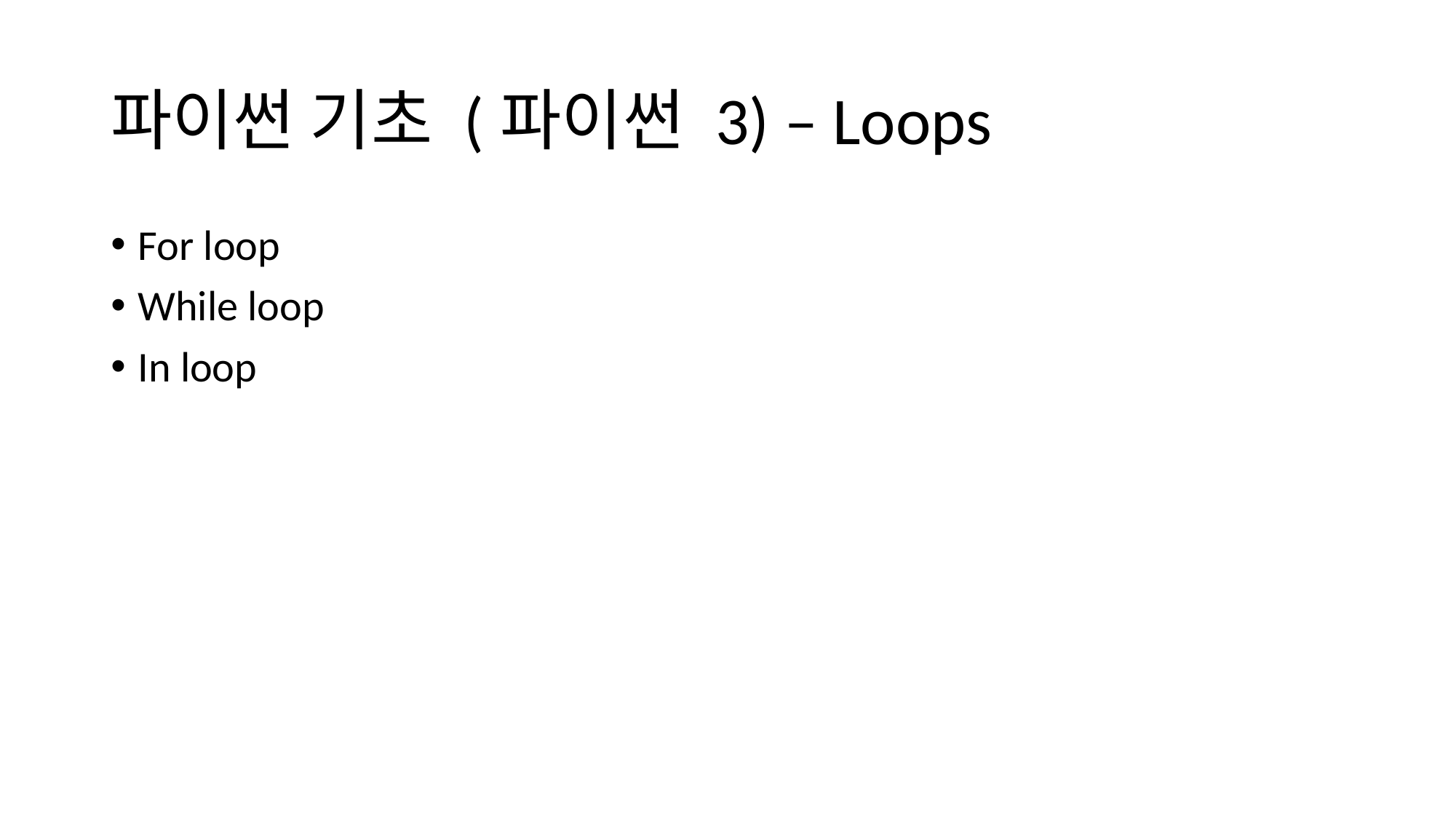

파이썬 기초 (파이썬 3) – Loops
For loop
While loop
In loop